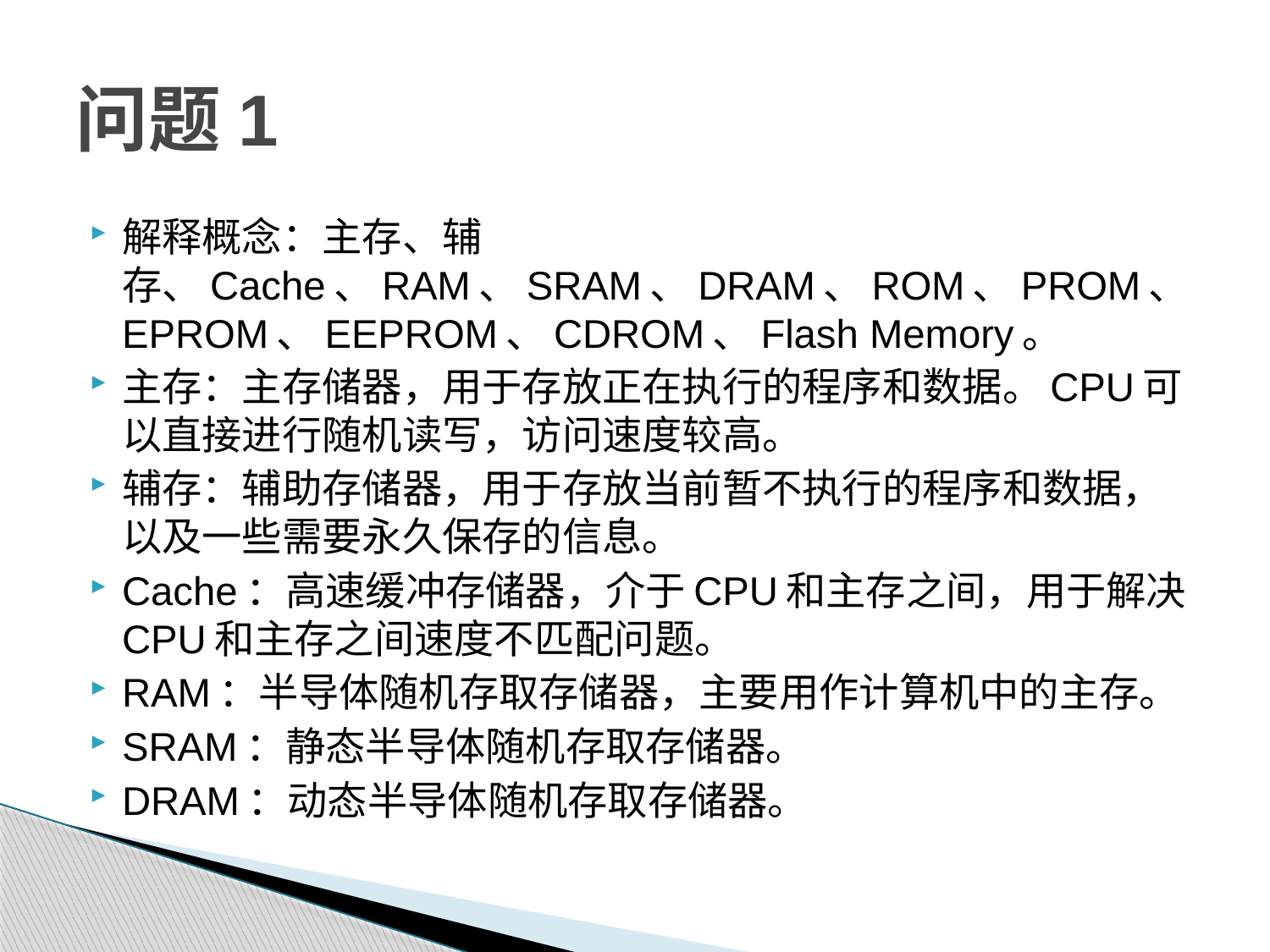

# 问题1
解释概念：主存、辅存、Cache、RAM、SRAM、DRAM、ROM、PROM、EPROM、EEPROM、CDROM、Flash Memory。
主存：主存储器，用于存放正在执行的程序和数据。CPU可以直接进行随机读写，访问速度较高。
辅存：辅助存储器，用于存放当前暂不执行的程序和数据，以及一些需要永久保存的信息。
Cache：高速缓冲存储器，介于CPU和主存之间，用于解决CPU和主存之间速度不匹配问题。
RAM：半导体随机存取存储器，主要用作计算机中的主存。
SRAM：静态半导体随机存取存储器。
DRAM：动态半导体随机存取存储器。